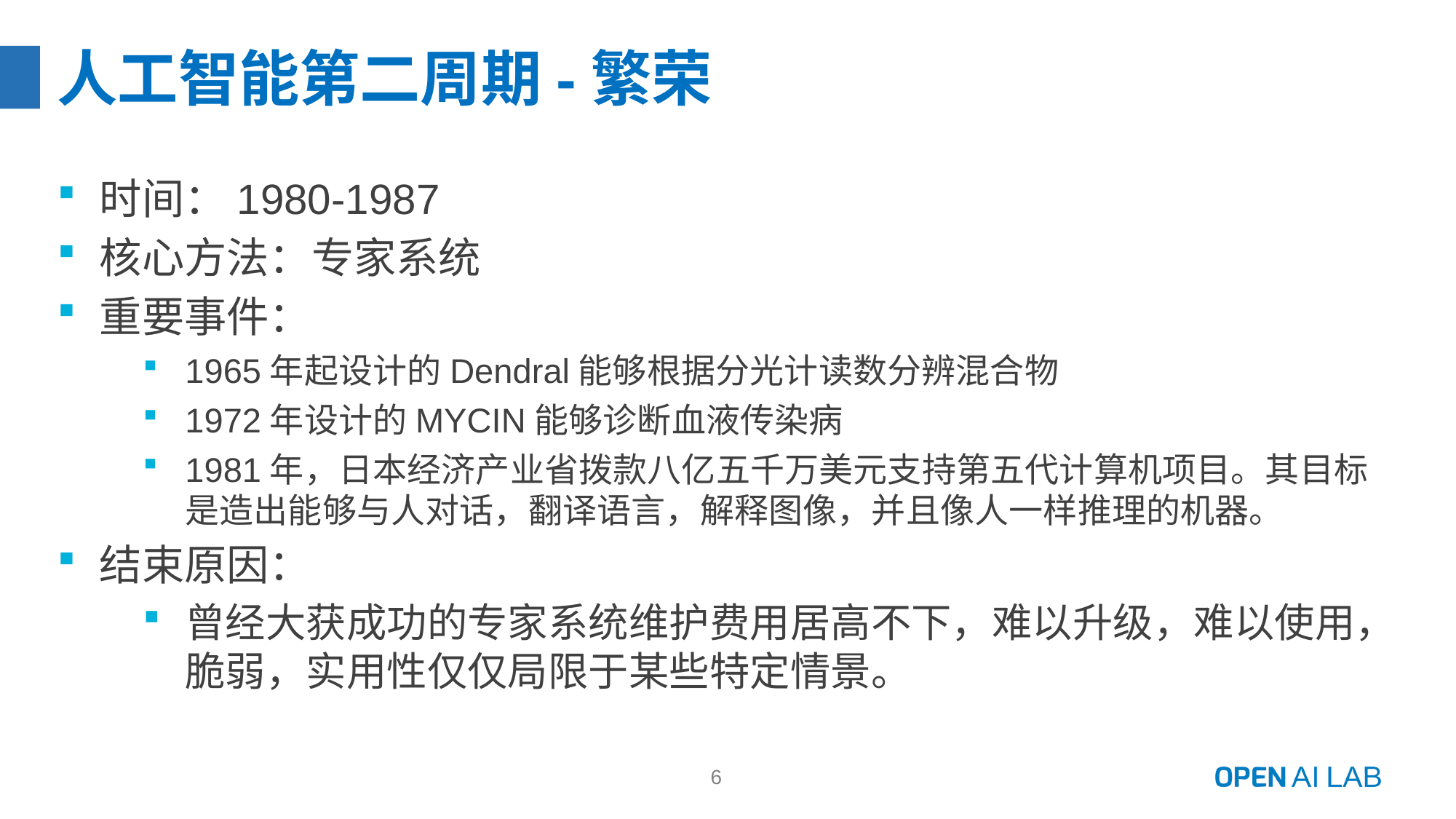

# 人工智能第二周期-繁荣

时间：1980-1987
核心方法：专家系统
重要事件：
1965年起设计的Dendral能够根据分光计读数分辨混合物
1972年设计的MYCIN能够诊断血液传染病
1981年，日本经济产业省拨款八亿五千万美元支持第五代计算机项目。其目标是造出能够与人对话，翻译语言，解释图像，并且像人一样推理的机器。
结束原因：
曾经大获成功的专家系统维护费用居高不下，难以升级，难以使用，脆弱，实用性仅仅局限于某些特定情景。